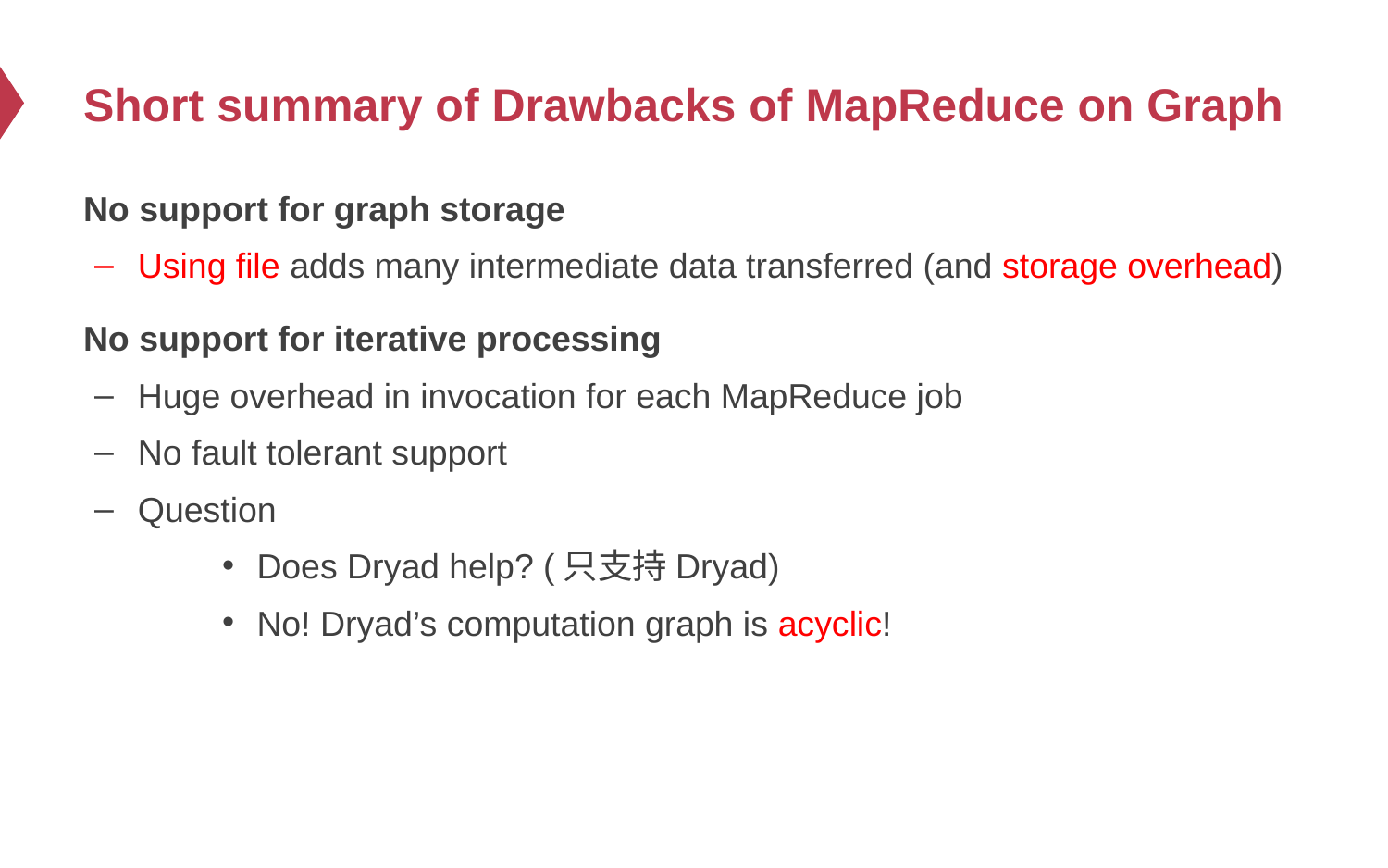

# Short summary of Drawbacks of MapReduce on Graph
No support for graph storage
Using file adds many intermediate data transferred (and storage overhead)
No support for iterative processing
Huge overhead in invocation for each MapReduce job
No fault tolerant support
Question
Does Dryad help? (只支持Dryad)
No! Dryad’s computation graph is acyclic!
41